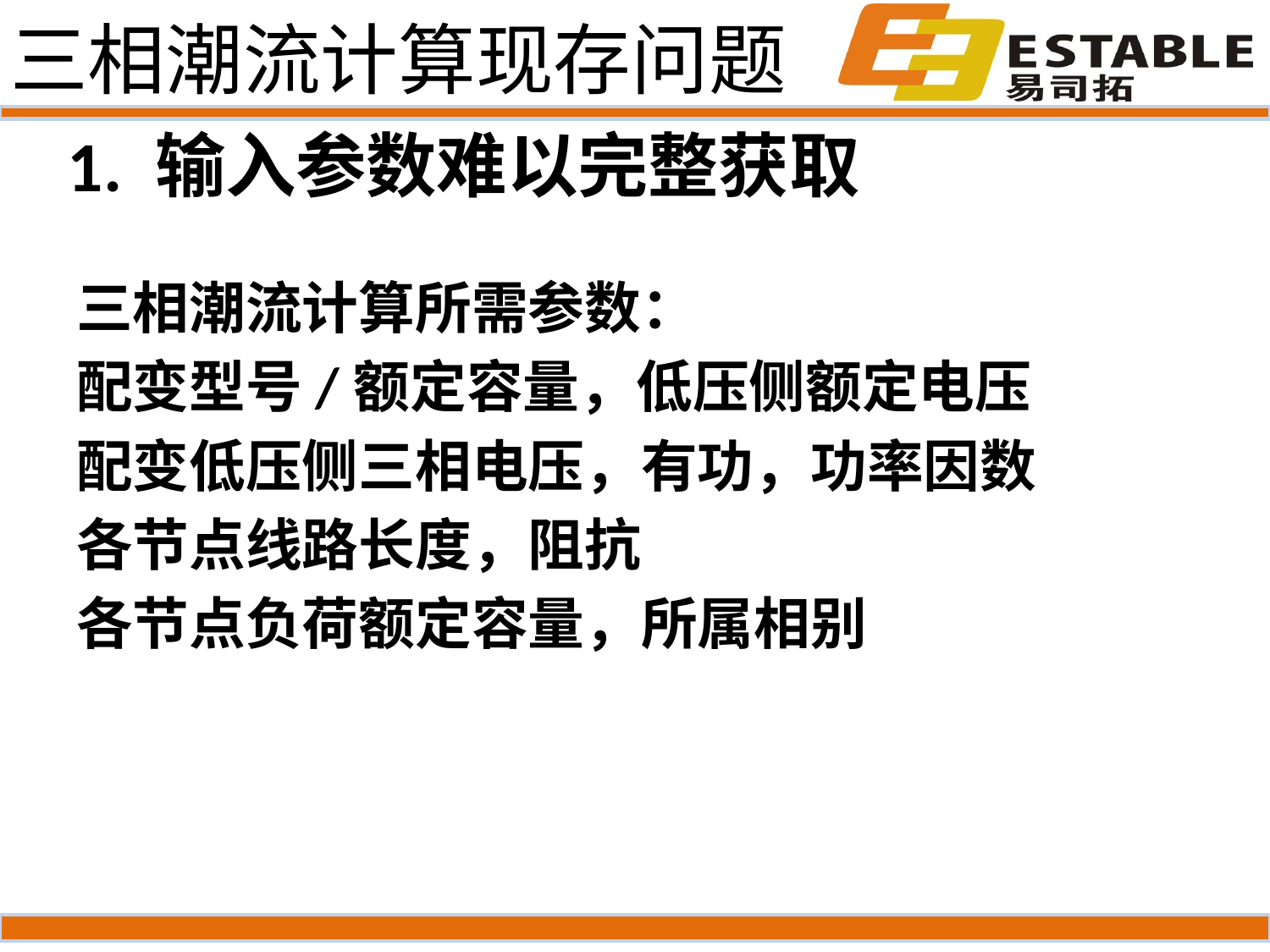

# 三相潮流计算现存问题
1. 输入参数难以完整获取

三相潮流计算所需参数：
配变型号/额定容量，低压侧额定电压
配变低压侧三相电压，有功，功率因数
各节点线路长度，阻抗
各节点负荷额定容量，所属相别